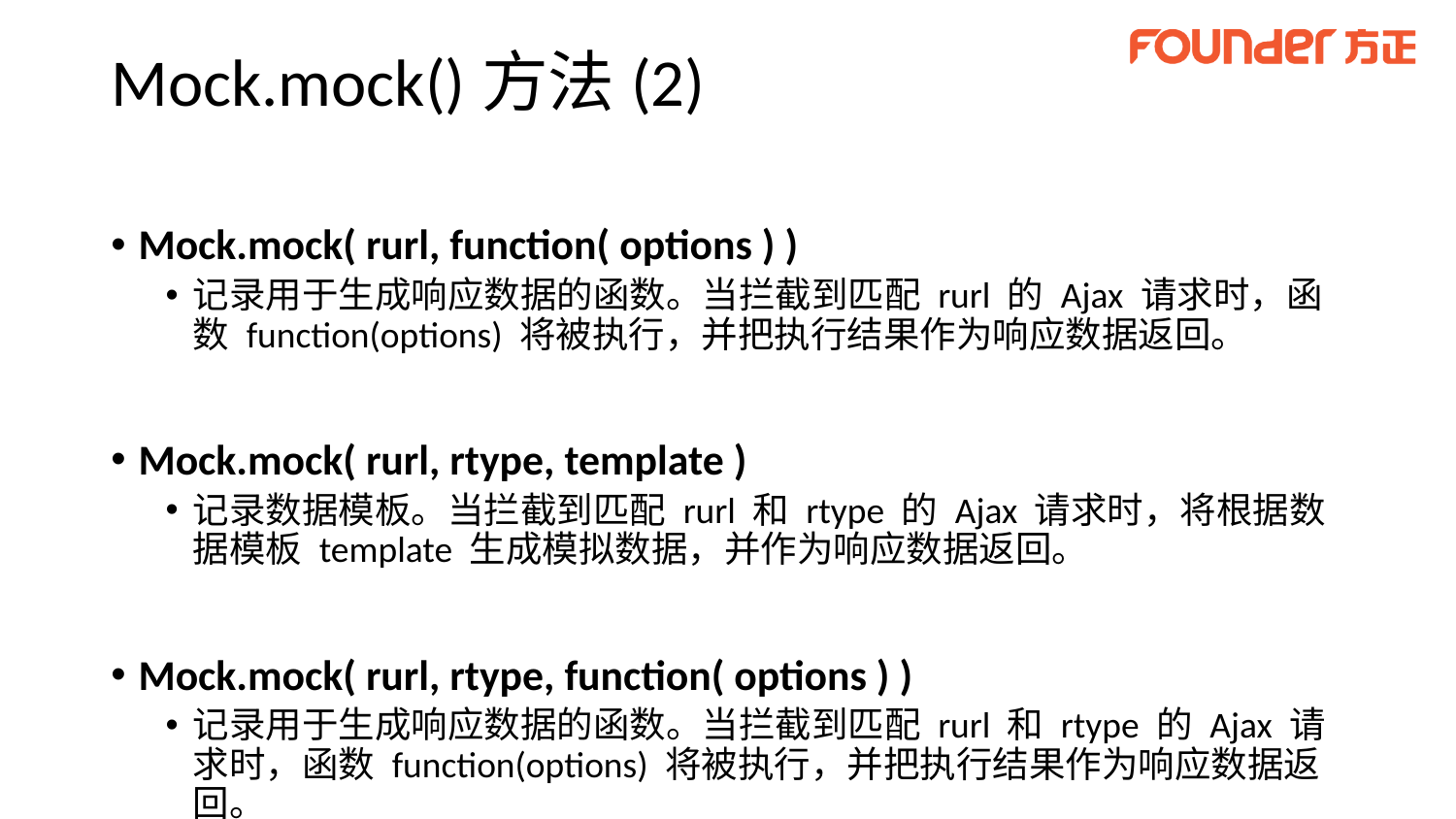

# Mock.mock()方法(2)
Mock.mock( rurl, function( options ) )
记录用于生成响应数据的函数。当拦截到匹配 rurl 的 Ajax 请求时，函数 function(options) 将被执行，并把执行结果作为响应数据返回。

Mock.mock( rurl, rtype, template )
记录数据模板。当拦截到匹配 rurl 和 rtype 的 Ajax 请求时，将根据数据模板 template 生成模拟数据，并作为响应数据返回。

Mock.mock( rurl, rtype, function( options ) )
记录用于生成响应数据的函数。当拦截到匹配 rurl 和 rtype 的 Ajax 请求时，函数 function(options) 将被执行，并把执行结果作为响应数据返回。